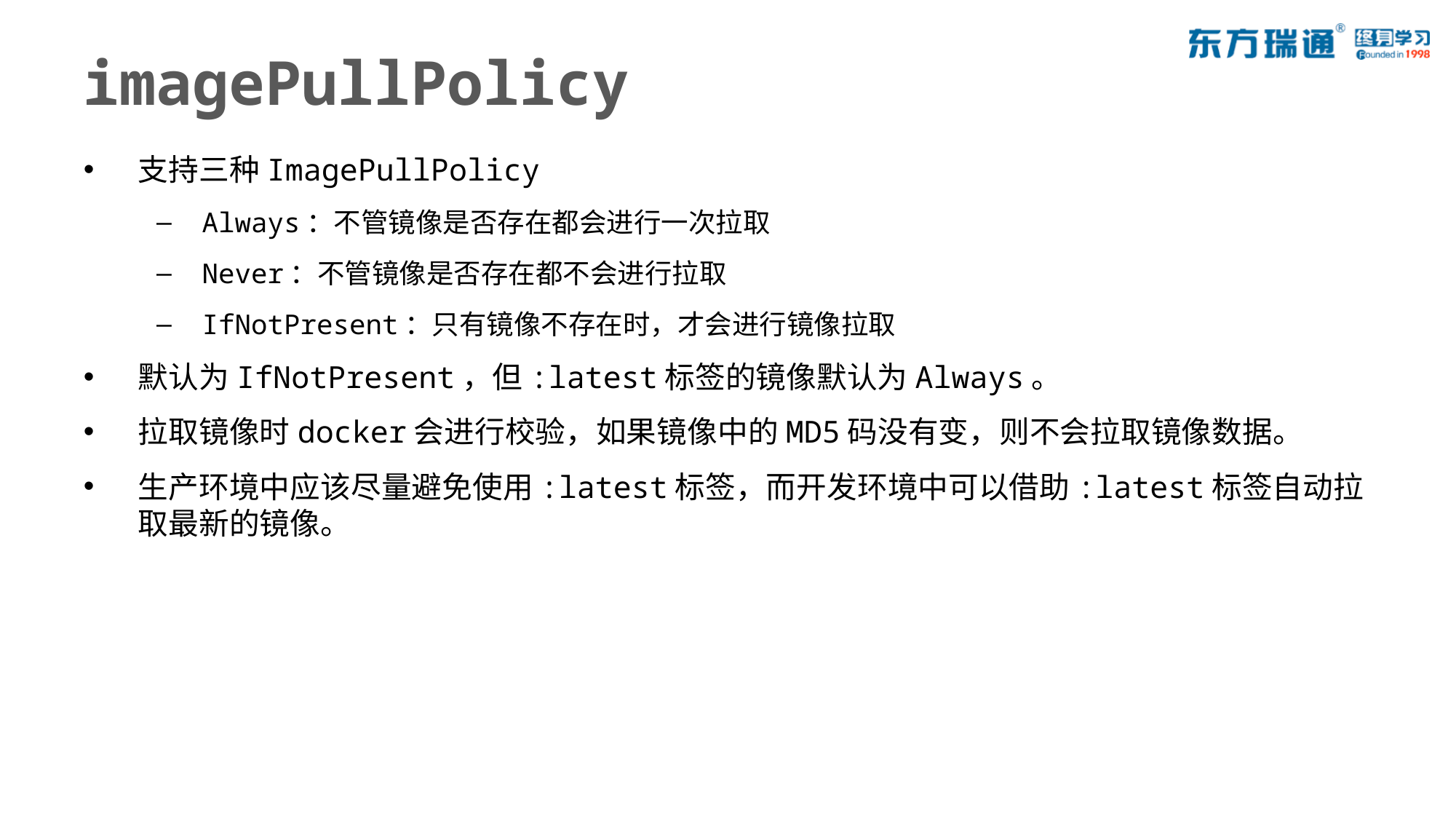

# imagePullPolicy
支持三种ImagePullPolicy
Always：不管镜像是否存在都会进行一次拉取
Never：不管镜像是否存在都不会进行拉取
IfNotPresent：只有镜像不存在时，才会进行镜像拉取
默认为IfNotPresent，但:latest标签的镜像默认为Always。
拉取镜像时docker会进行校验，如果镜像中的MD5码没有变，则不会拉取镜像数据。
生产环境中应该尽量避免使用:latest标签，而开发环境中可以借助:latest标签自动拉取最新的镜像。